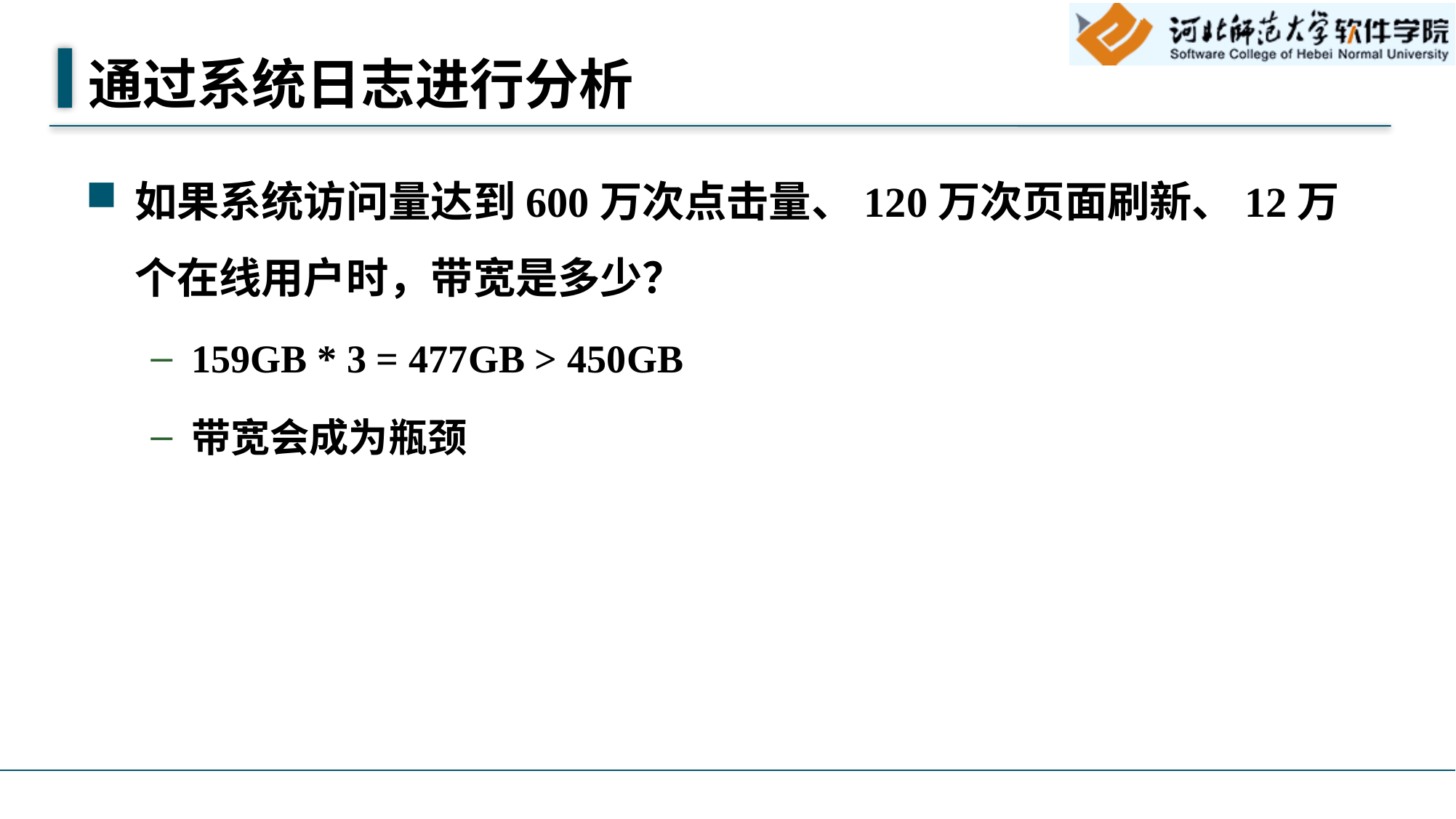

# 通过系统日志进行分析
如果系统访问量达到600万次点击量、120万次页面刷新、12万个在线用户时，带宽是多少？
159GB * 3 = 477GB > 450GB
带宽会成为瓶颈